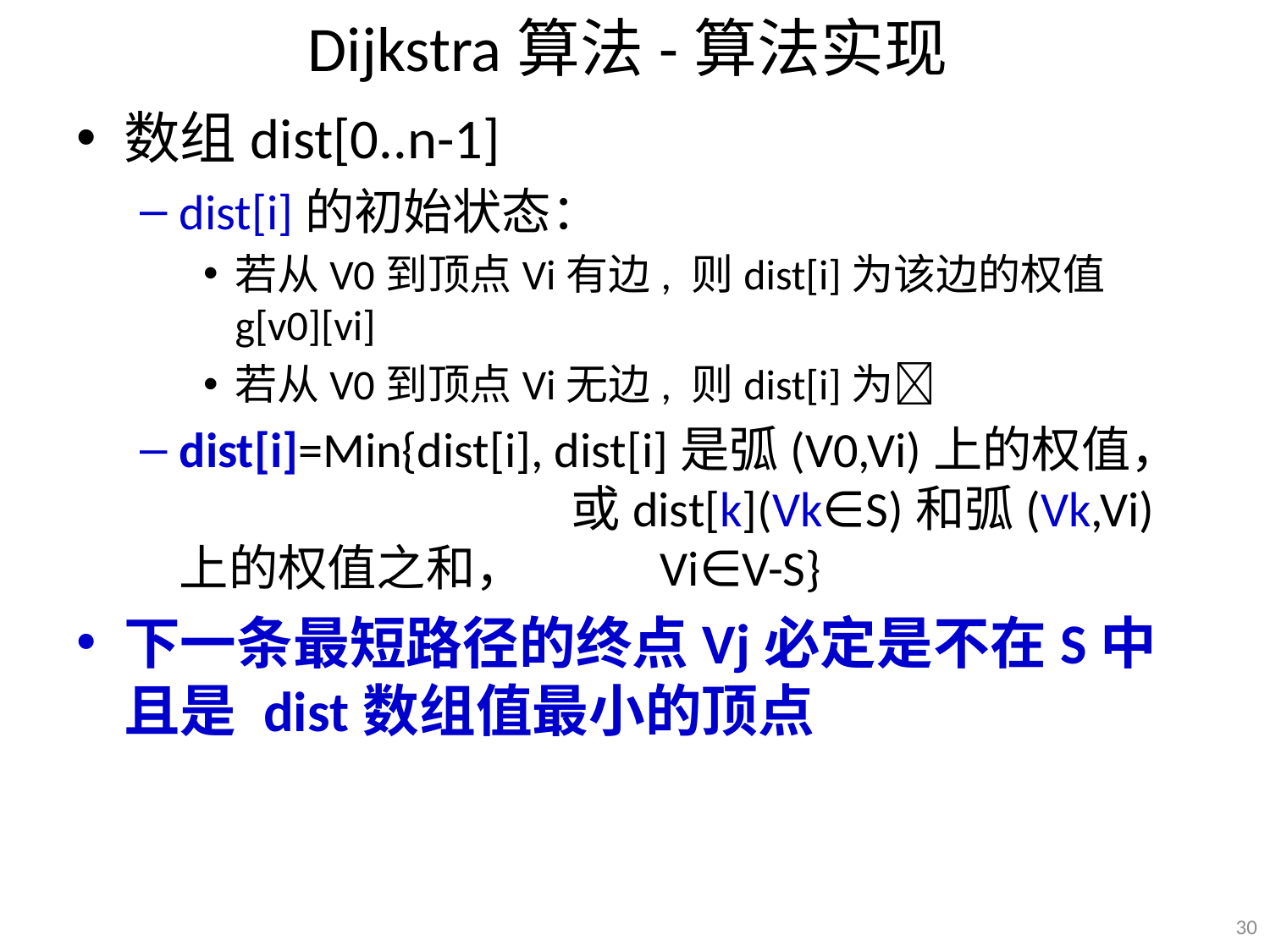

# Dijkstra算法-算法实现
数组dist[0..n-1]
dist[i]的初始状态：
若从V0到顶点Vi有边, 则dist[i]为该边的权值g[v0][vi]
若从V0到顶点Vi无边, 则dist[i]为∞
dist[i]=Min{dist[i], dist[i]是弧(V0,Vi)上的权值，			 或dist[k](Vk∈S)和弧(Vk,Vi)上的权值之和， 	        Vi∈V-S}
下一条最短路径的终点Vj必定是不在S中且是 dist数组值最小的顶点

30